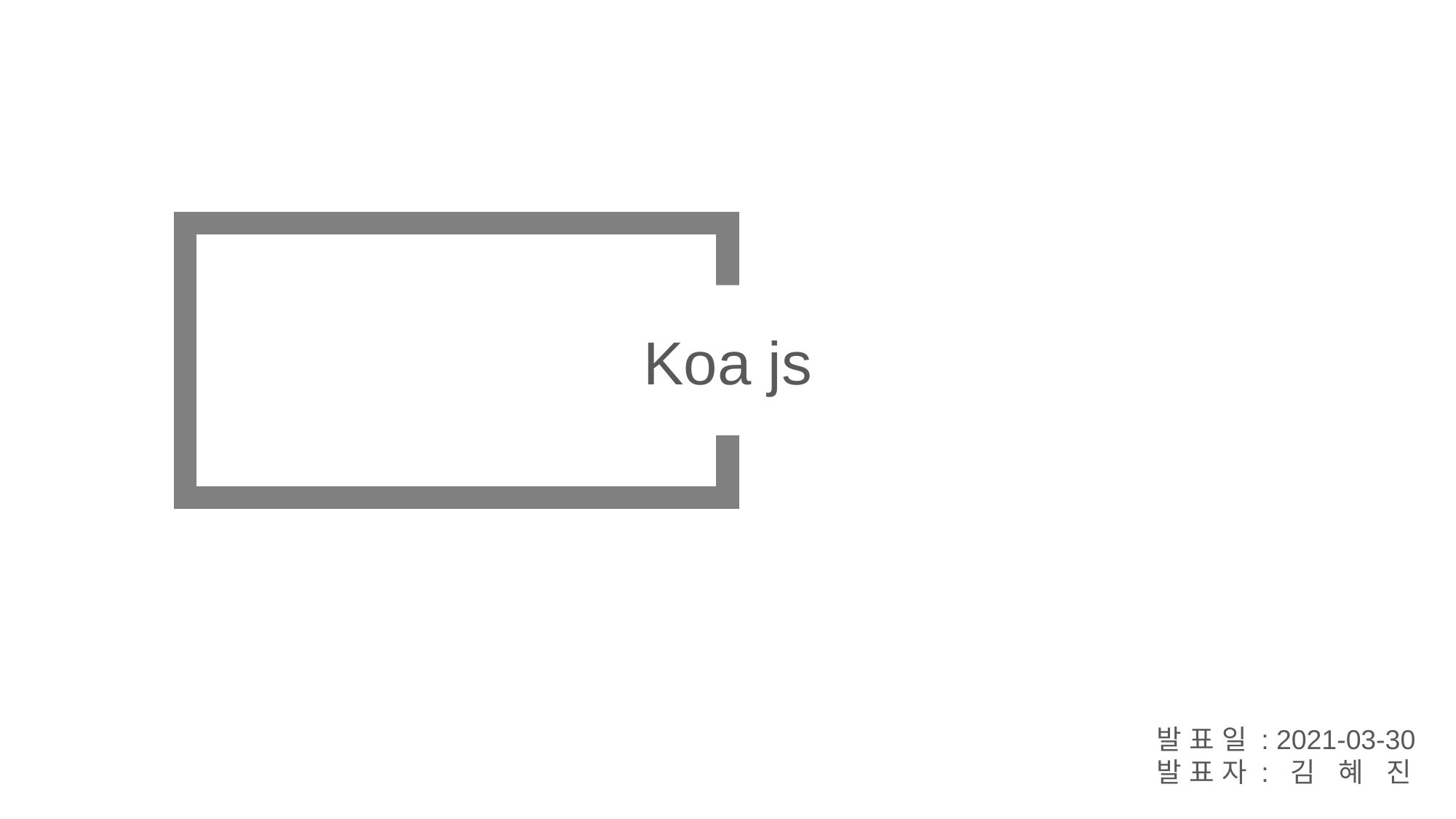

Koa js
발 표 일 : 2021-03-30
발 표 자 :  김   혜   진